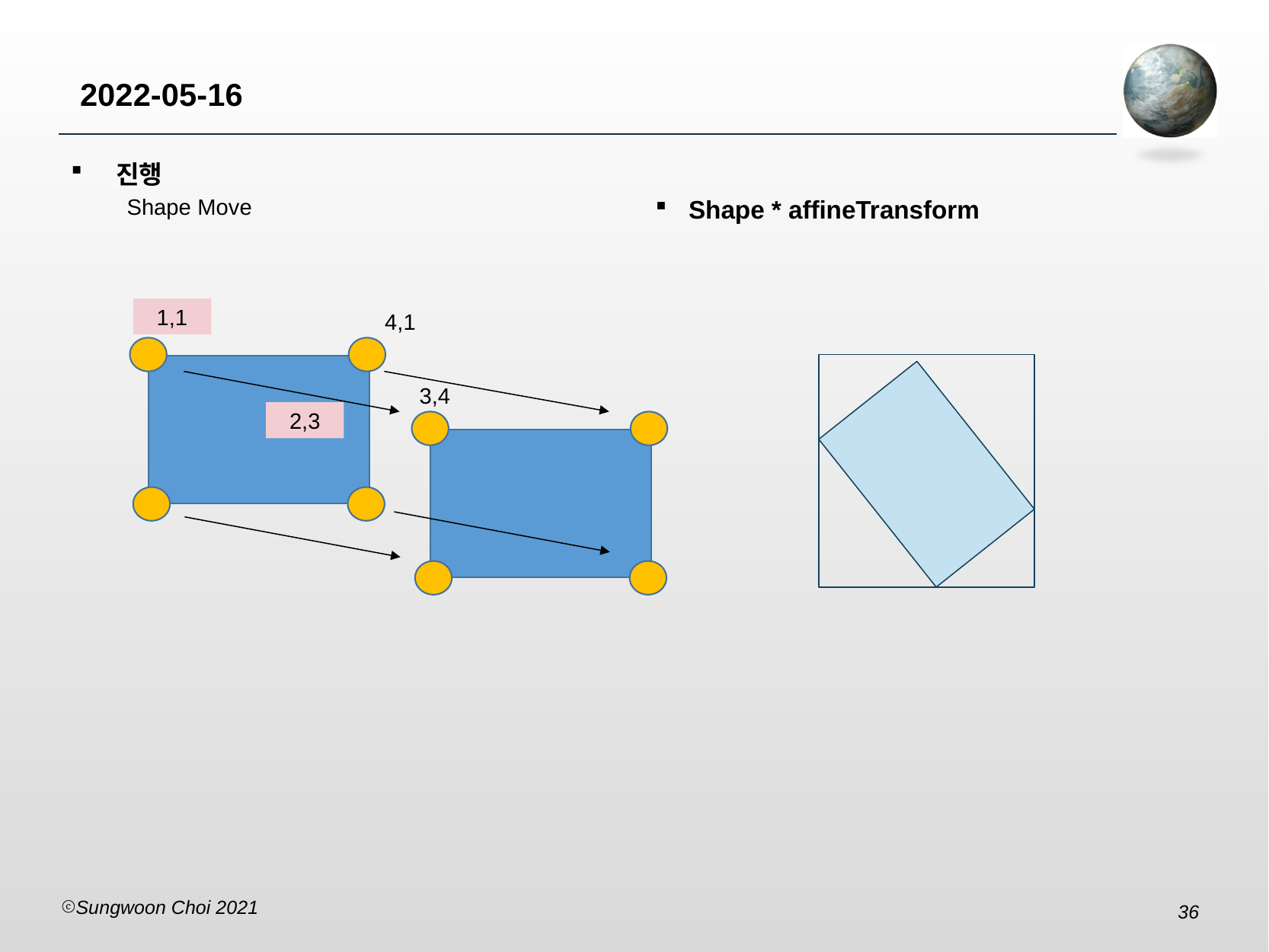

# 2022-05-16
 진행
Shape Move

Shape * affineTransform
1,1
4,1

3,4
2,3

Sungwoon Choi 2021
36